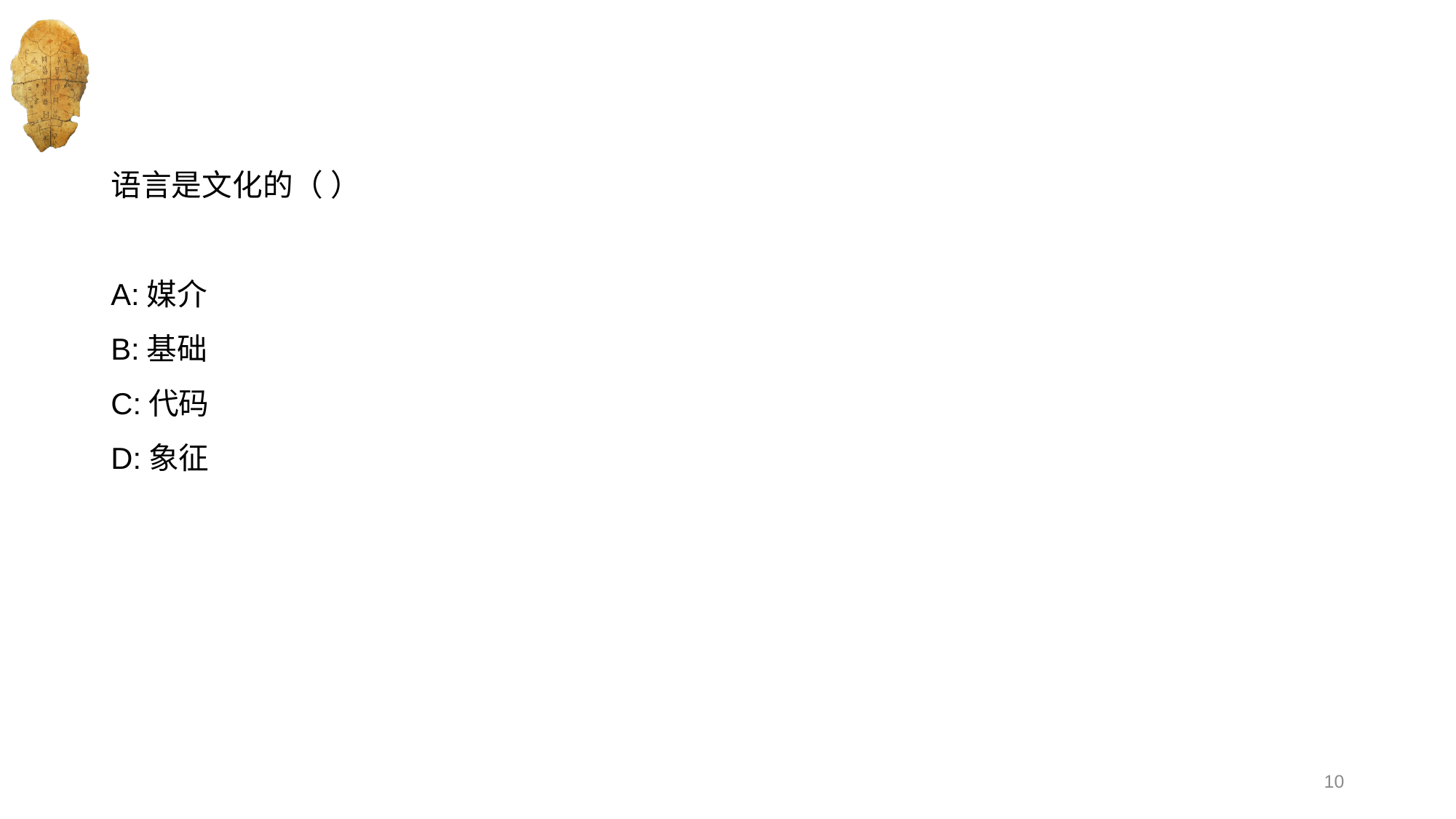

#
语言是文化的（ ）

A:媒介
B:基础
C:代码
D:象征

10